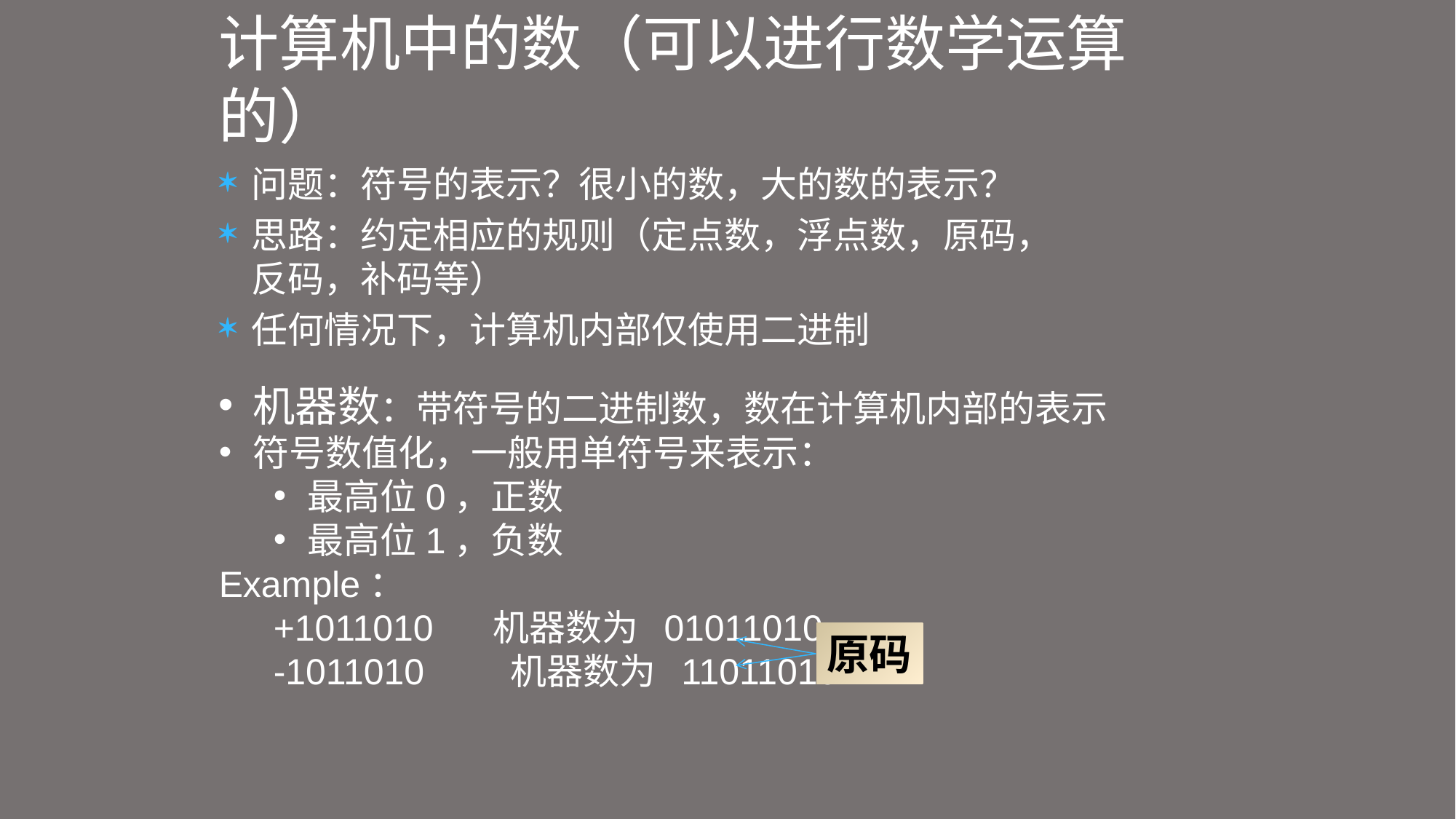

计算机中的数（可以进行数学运算的）
问题：符号的表示？很小的数，大的数的表示？
思路：约定相应的规则（定点数，浮点数，原码，反码，补码等）
任何情况下，计算机内部仅使用二进制
机器数：带符号的二进制数，数在计算机内部的表示
符号数值化，一般用单符号来表示：
最高位0，正数
最高位1，负数
Example：
+1011010     机器数为  01011010
-1011010	 机器数为  11011010
原码